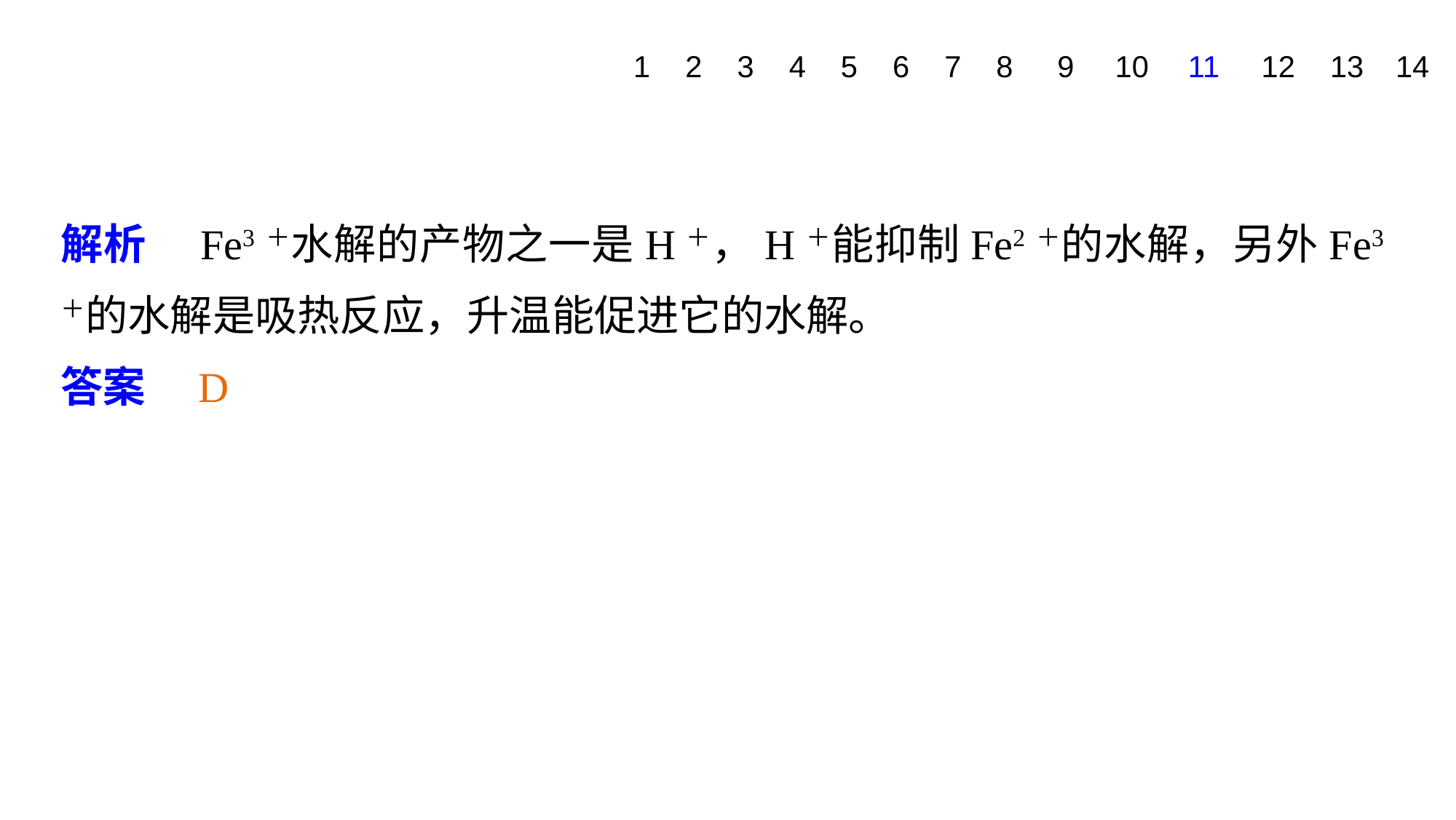

1
2
3
4
5
6
7
8
9
10
11
12
13
14
解析　Fe3＋水解的产物之一是H＋，H＋能抑制Fe2＋的水解，另外Fe3＋的水解是吸热反应，升温能促进它的水解。
答案　D